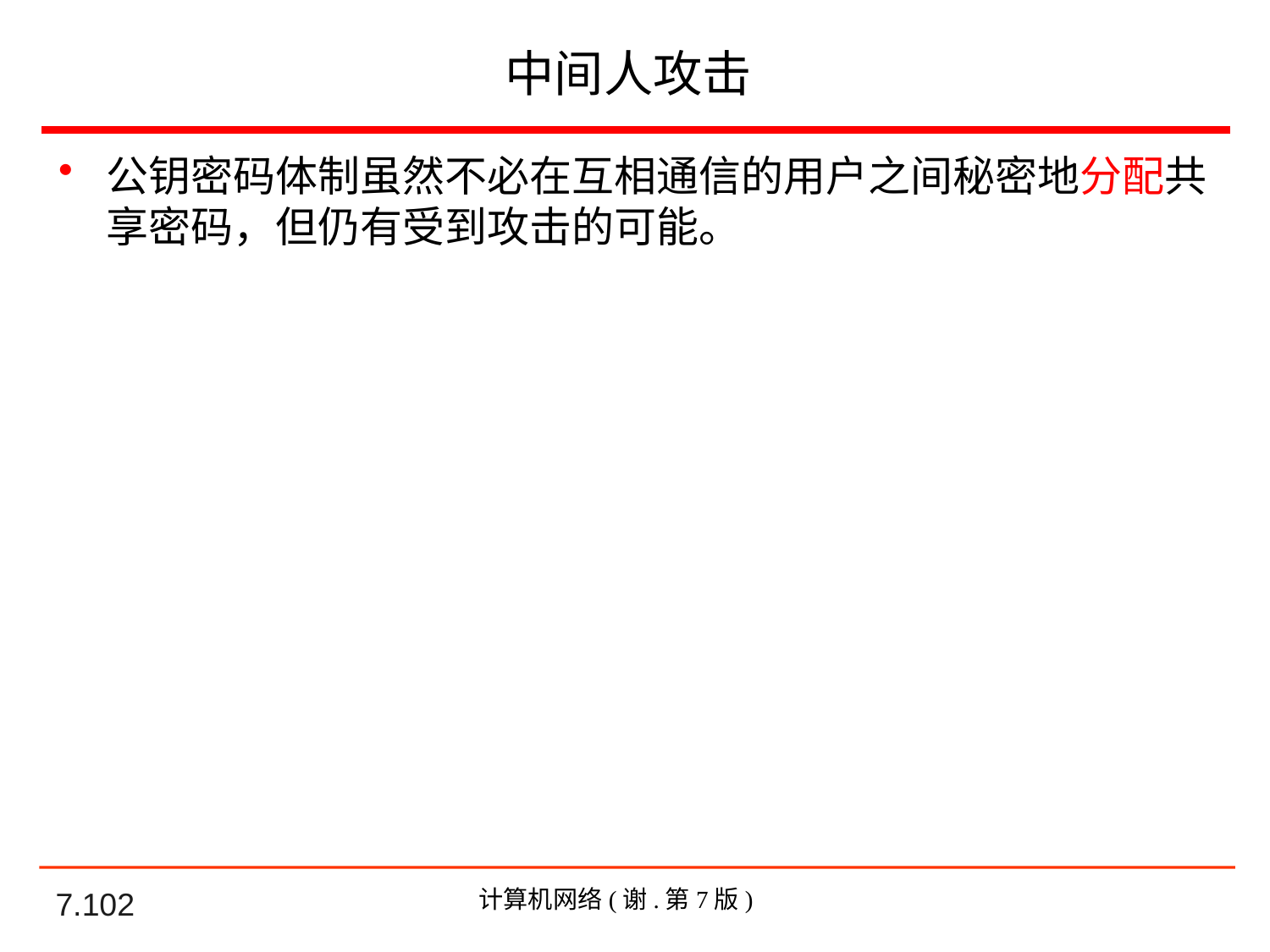

# 中间人攻击
公钥密码体制虽然不必在互相通信的用户之间秘密地分配共享密码，但仍有受到攻击的可能。